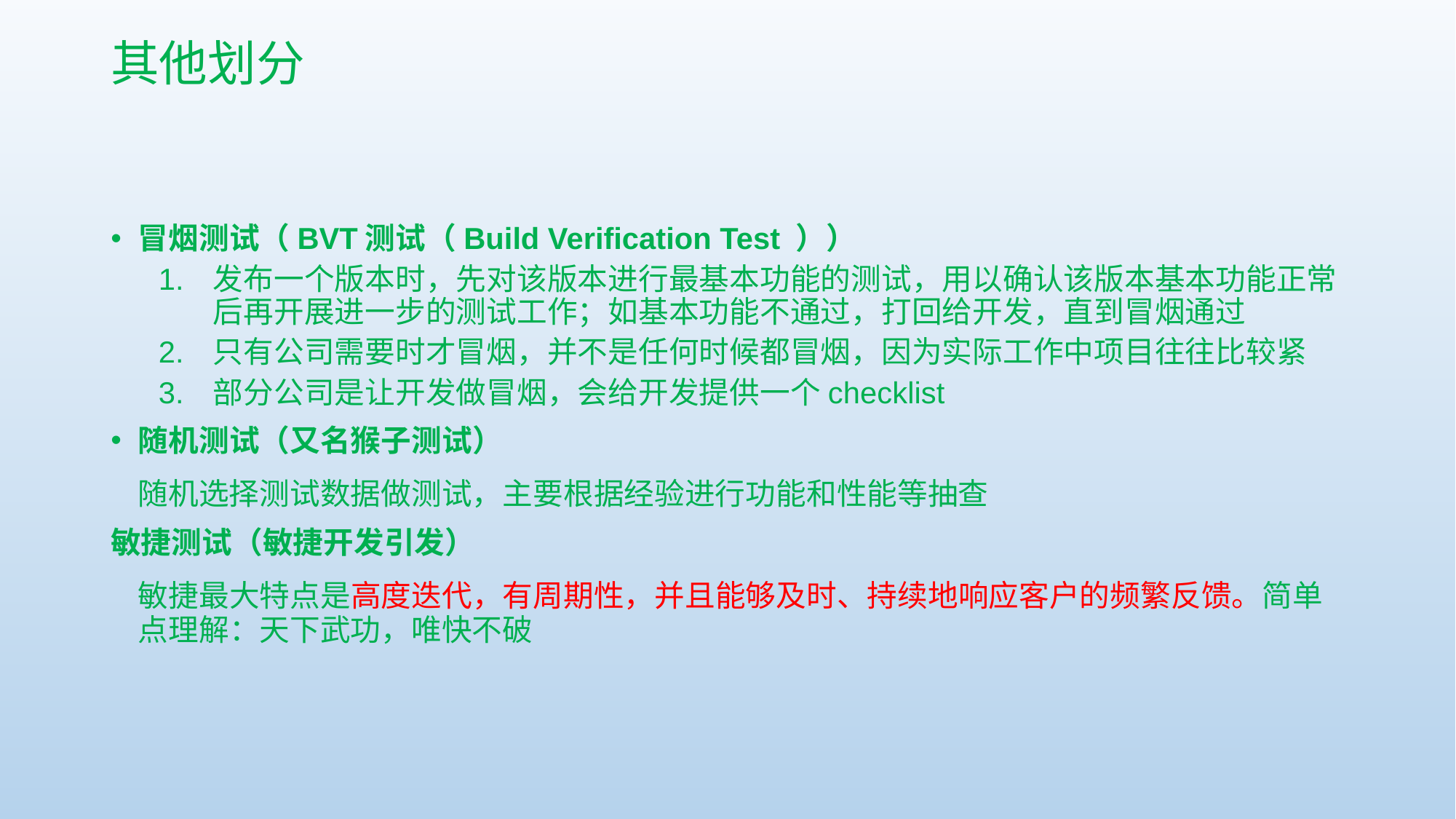

# 其他划分
冒烟测试（BVT测试（Build Verification Test ））
发布一个版本时，先对该版本进行最基本功能的测试，用以确认该版本基本功能正常后再开展进一步的测试工作；如基本功能不通过，打回给开发，直到冒烟通过
只有公司需要时才冒烟，并不是任何时候都冒烟，因为实际工作中项目往往比较紧
部分公司是让开发做冒烟，会给开发提供一个checklist
随机测试（又名猴子测试）
	随机选择测试数据做测试，主要根据经验进行功能和性能等抽查
敏捷测试（敏捷开发引发）
	敏捷最大特点是高度迭代，有周期性，并且能够及时、持续地响应客户的频繁反馈。简单点理解：天下武功，唯快不破